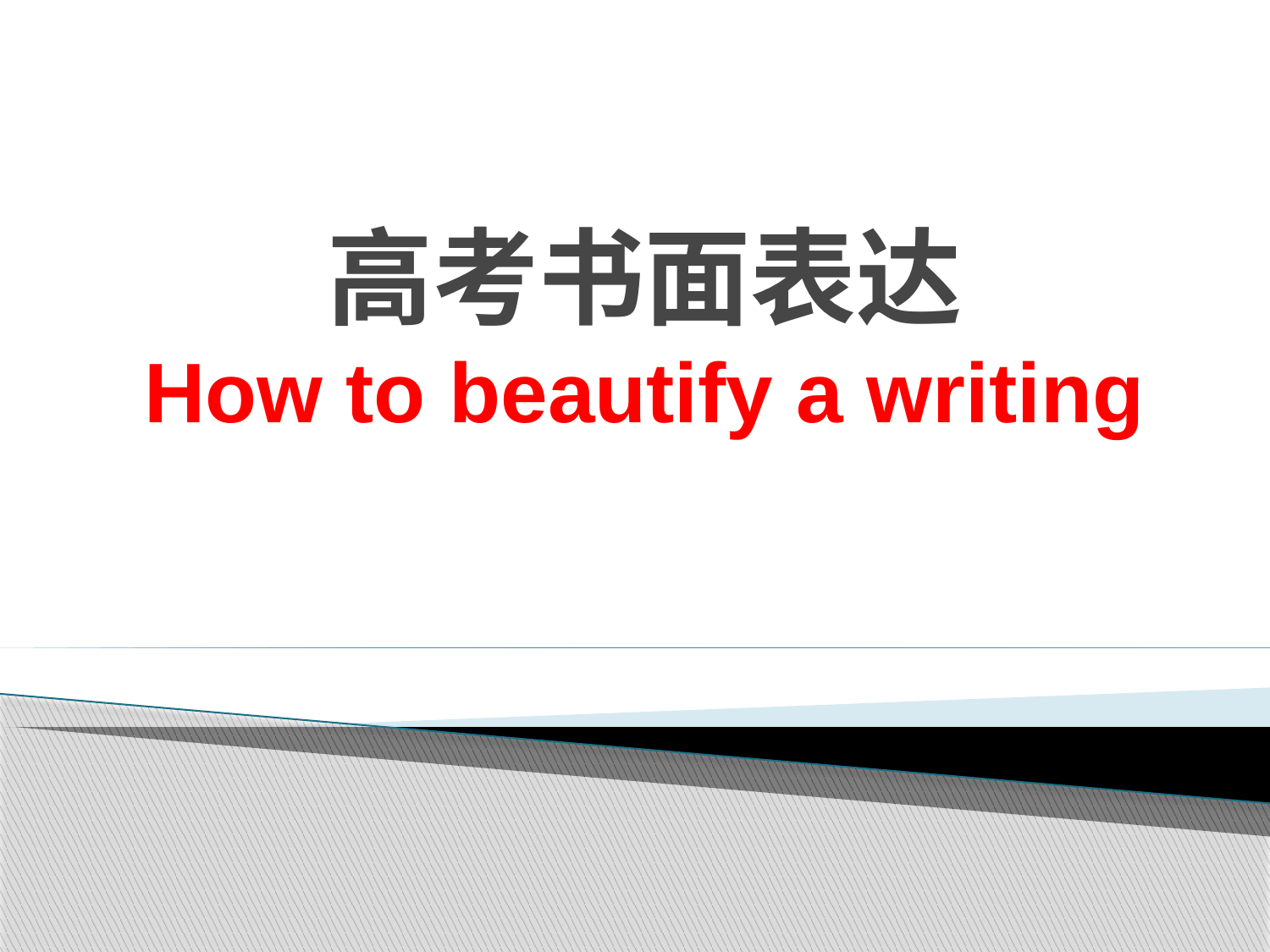

# 高考书面表达 How to beautify a writing